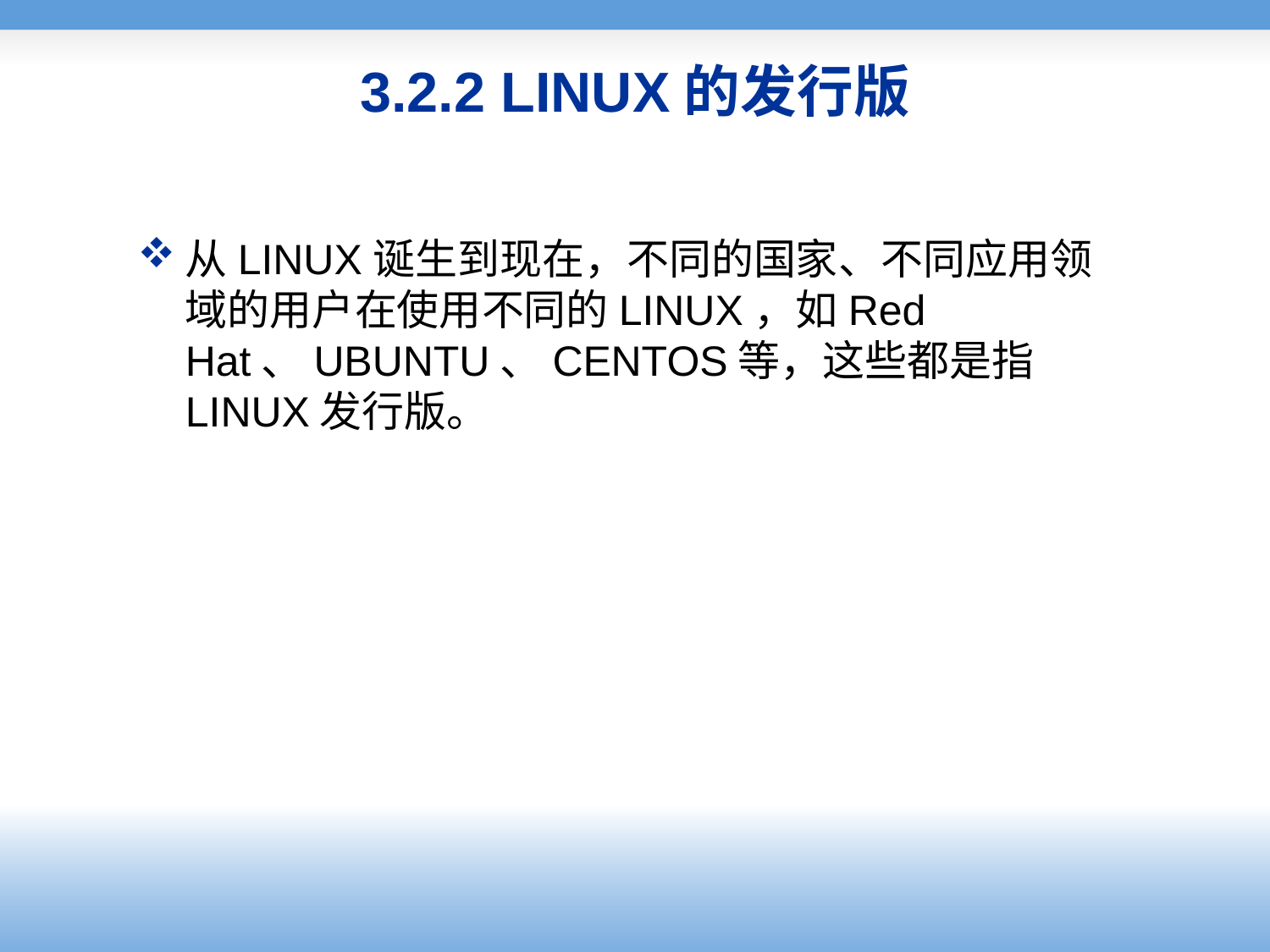

# 3.2.2 LINUX的发行版
从LINUX诞生到现在，不同的国家、不同应用领域的用户在使用不同的LINUX，如Red Hat、UBUNTU、CENTOS等，这些都是指LINUX发行版。